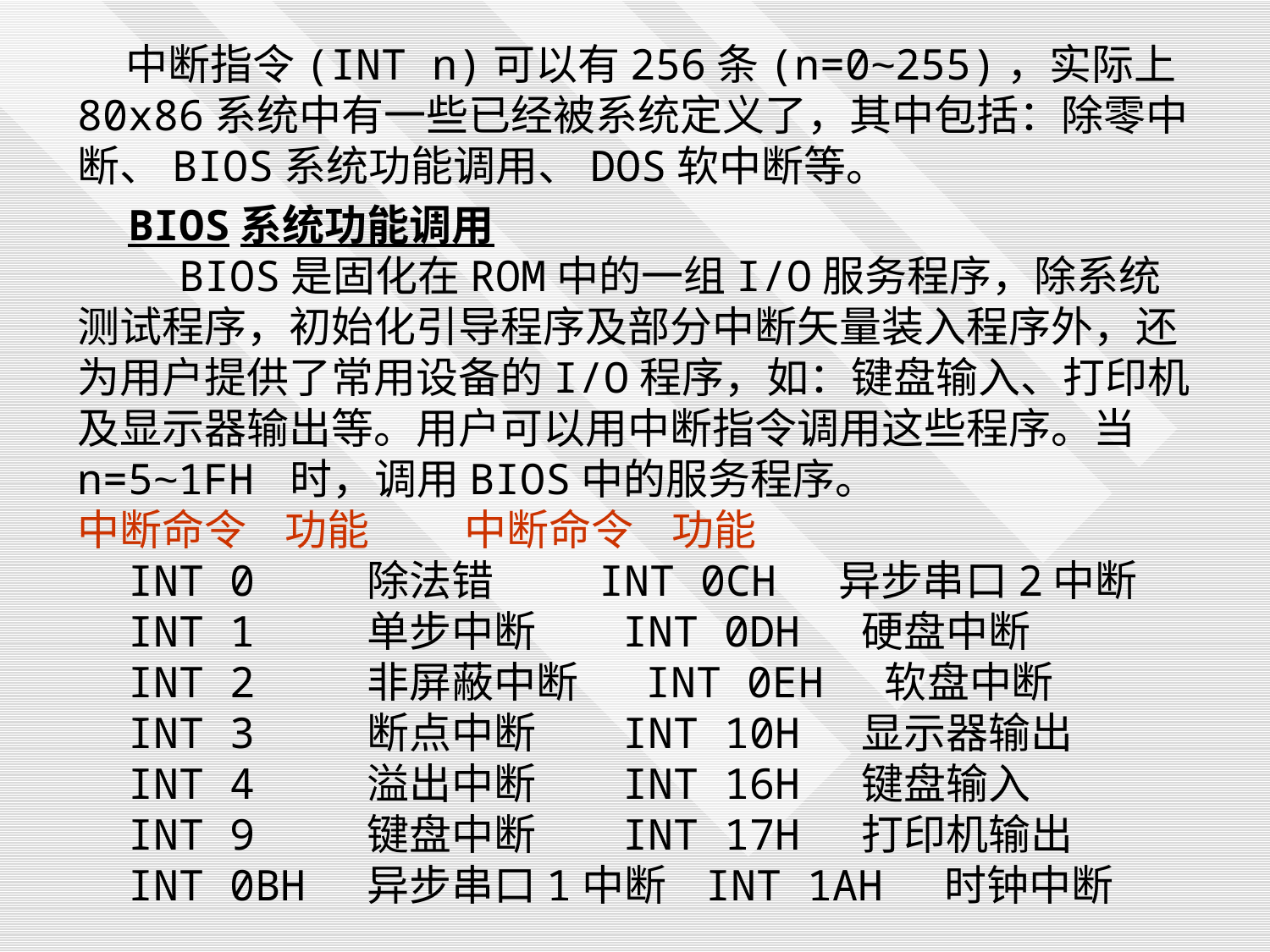

中断指令(INT n)可以有256条(n=0~255)，实际上80x86系统中有一些已经被系统定义了，其中包括：除零中断、BIOS系统功能调用、DOS软中断等。
  BIOS系统功能调用
    BIOS是固化在ROM中的一组I/O服务程序，除系统测试程序，初始化引导程序及部分中断矢量装入程序外，还为用户提供了常用设备的I/O程序，如：键盘输入、打印机及显示器输出等。用户可以用中断指令调用这些程序。当n=5~1FH 时，调用BIOS中的服务程序。
中断命令    功能          中断命令    功能
  INT 0    除法错          INT 0CH  异步串口2中断
  INT 1    单步中断        INT 0DH  硬盘中断
  INT 2    非屏蔽中断      INT 0EH  软盘中断
  INT 3    断点中断        INT 10H  显示器输出
  INT 4    溢出中断        INT 16H  键盘输入
  INT 9    键盘中断        INT 17H  打印机输出
  INT 0BH  异步串口1中断   INT 1AH  时钟中断